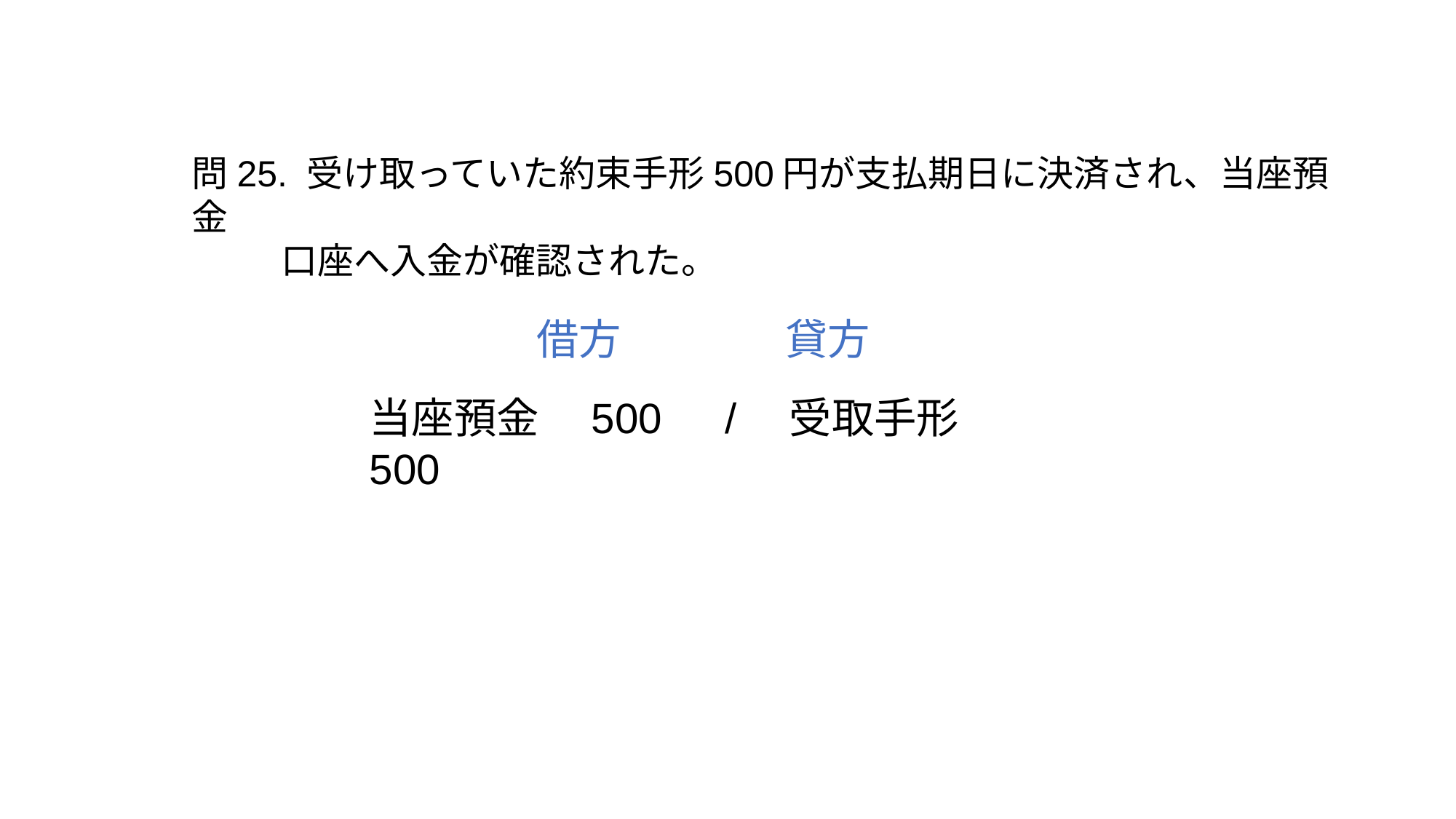

問25. 受け取っていた約束手形500円が支払期日に決済され、当座預金
　　  口座へ入金が確認された。
借方
貸方
当座預金　500　/　受取手形　500